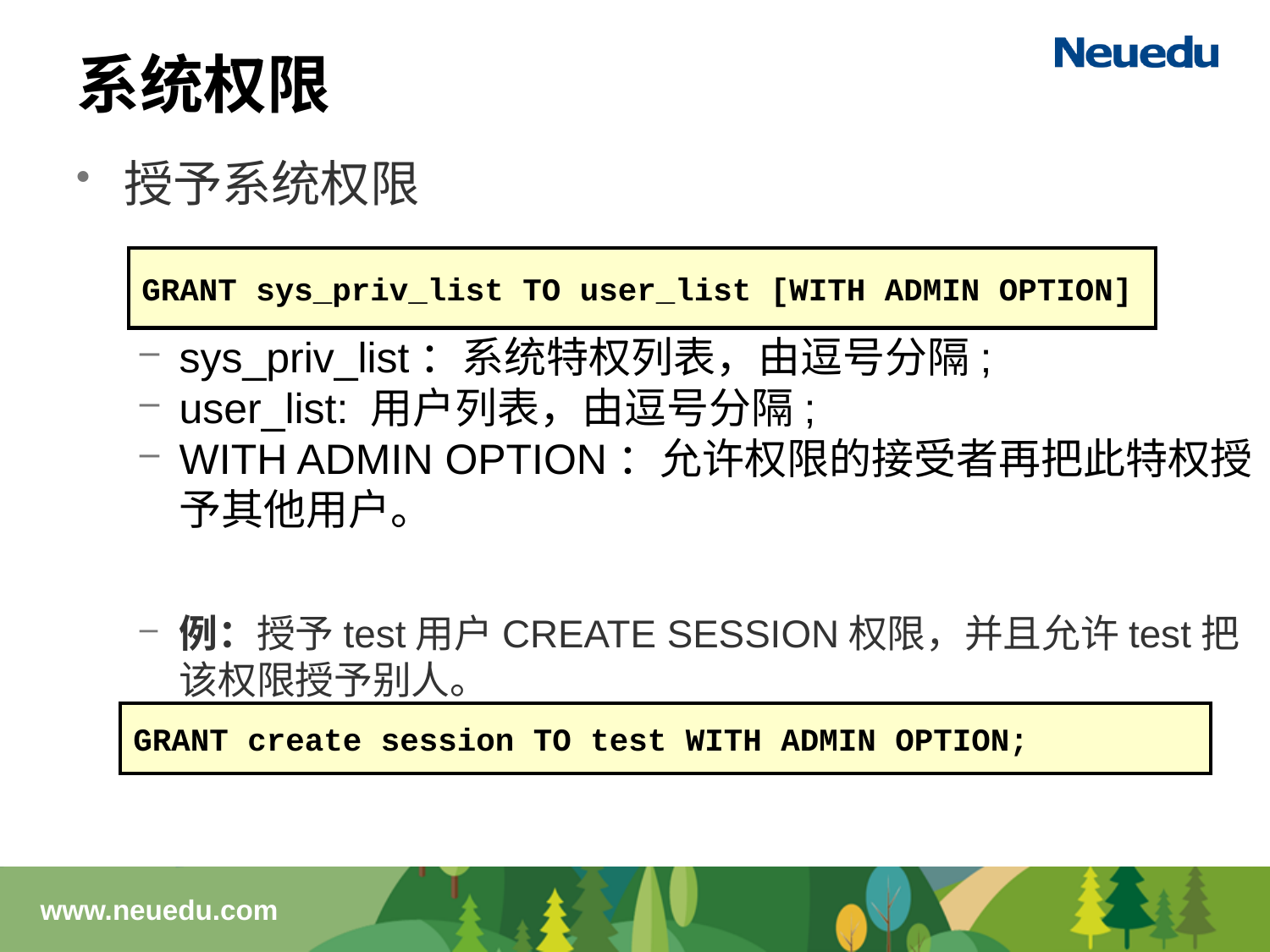

# 系统权限
授予系统权限

sys_priv_list：系统特权列表，由逗号分隔;
user_list: 用户列表，由逗号分隔;
WITH ADMIN OPTION：允许权限的接受者再把此特权授予其他用户。

例：授予test用户CREATE SESSION权限，并且允许test把该权限授予别人。

GRANT sys_priv_list TO user_list [WITH ADMIN OPTION]
GRANT create session TO test WITH ADMIN OPTION;